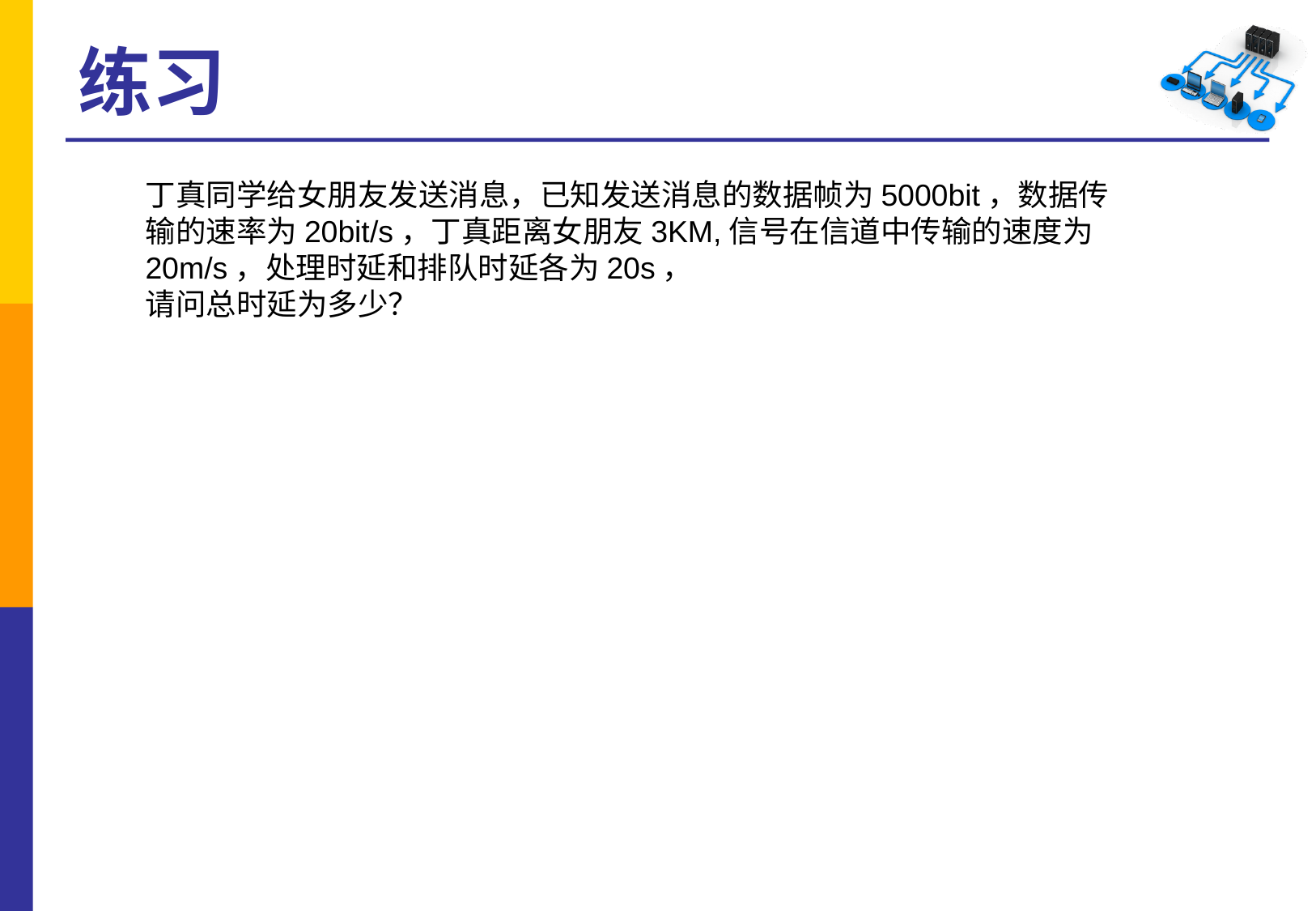

# 练习
丁真同学给女朋友发送消息，已知发送消息的数据帧为5000bit，数据传输的速率为20bit/s，丁真距离女朋友3KM,信号在信道中传输的速度为20m/s，处理时延和排队时延各为20s，
请问总时延为多少？